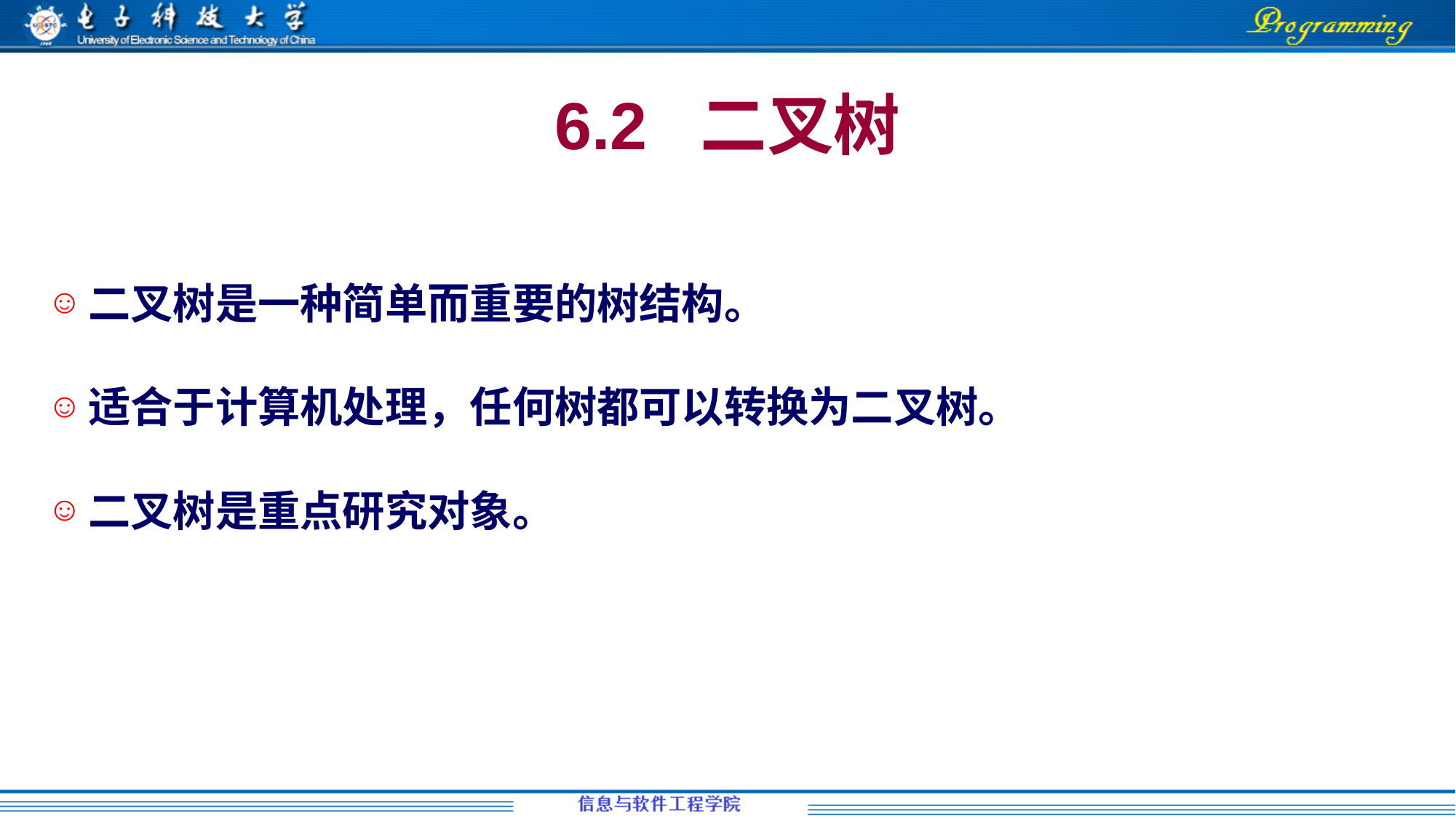

# 6.2  二叉树
二叉树是一种简单而重要的树结构。
适合于计算机处理，任何树都可以转换为二叉树。
二叉树是重点研究对象。